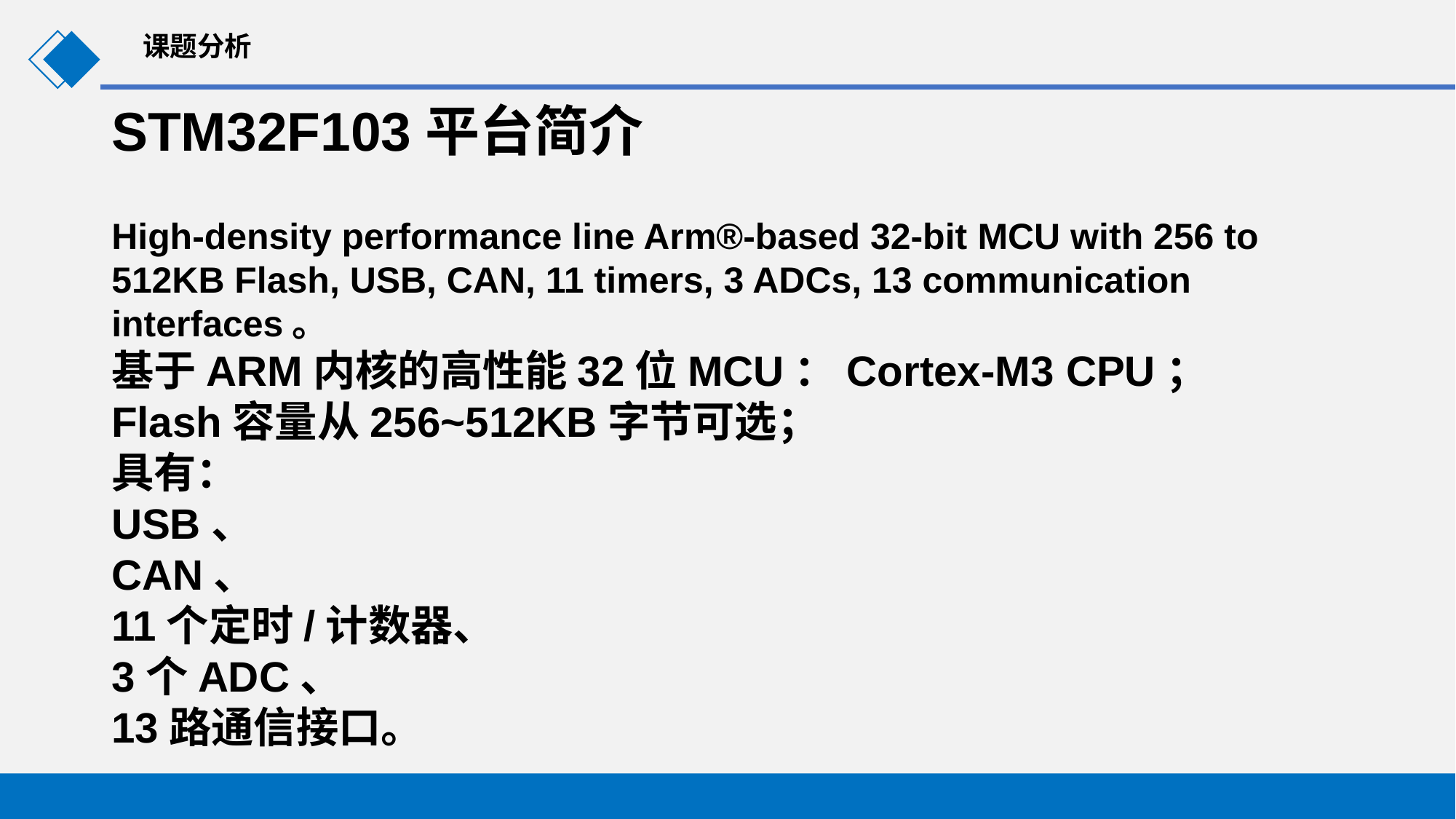

课题分析
STM32F103平台简介

High-density performance line Arm®-based 32-bit MCU with 256 to 512KB Flash, USB, CAN, 11 timers, 3 ADCs, 13 communication interfaces。
基于ARM内核的高性能32位MCU：Cortex-M3 CPU；
Flash容量从256~512KB字节可选；
具有：
USB、
CAN、
11个定时/计数器、
3个ADC、
13路通信接口。